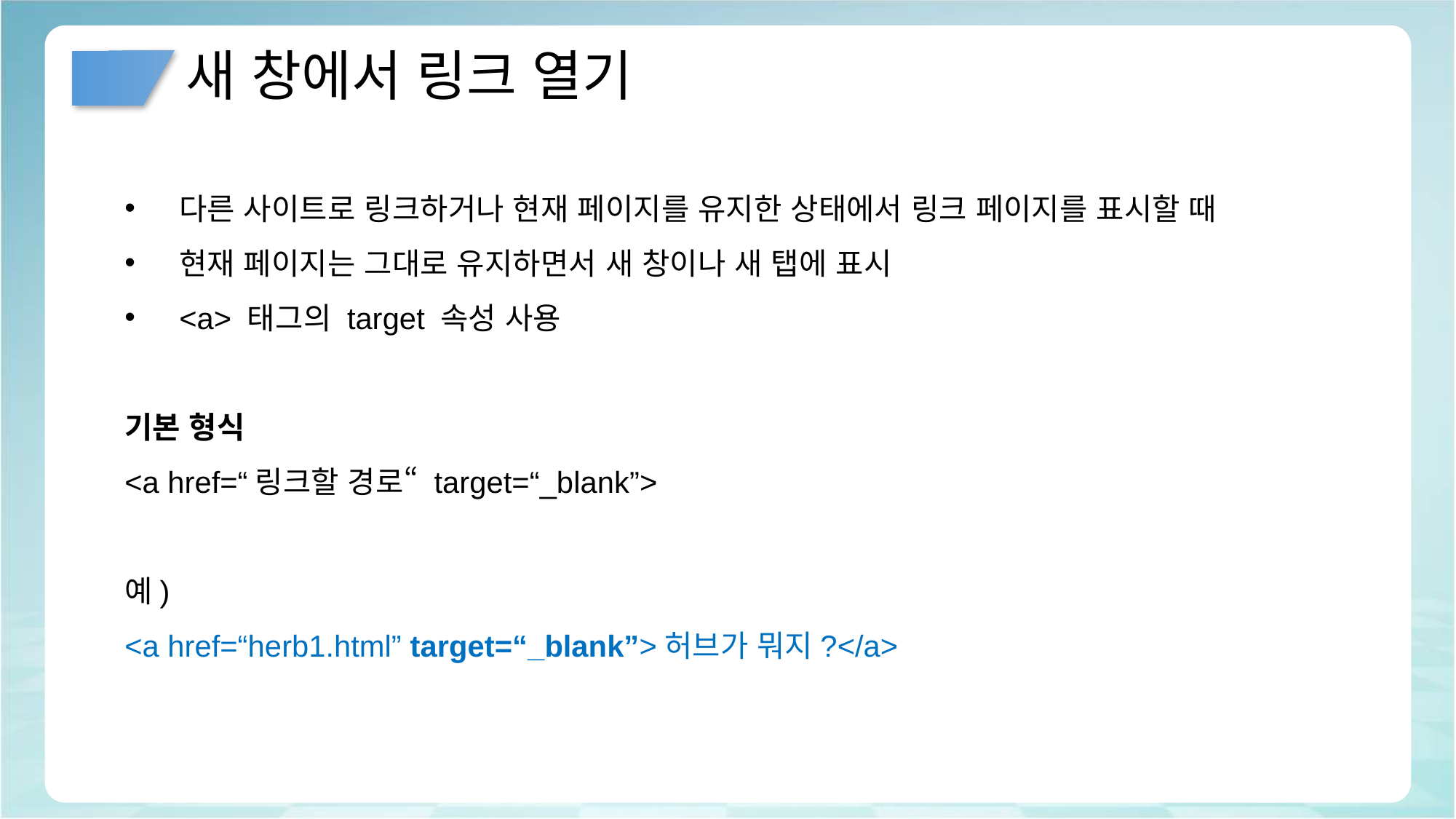

# 새 창에서 링크 열기
다른 사이트로 링크하거나 현재 페이지를 유지한 상태에서 링크 페이지를 표시할 때
현재 페이지는 그대로 유지하면서 새 창이나 새 탭에 표시
<a> 태그의 target 속성 사용

기본 형식
<a href=“링크할 경로“ target=“_blank”>

예)
<a href=“herb1.html” target=“_blank”>허브가 뭐지?</a>